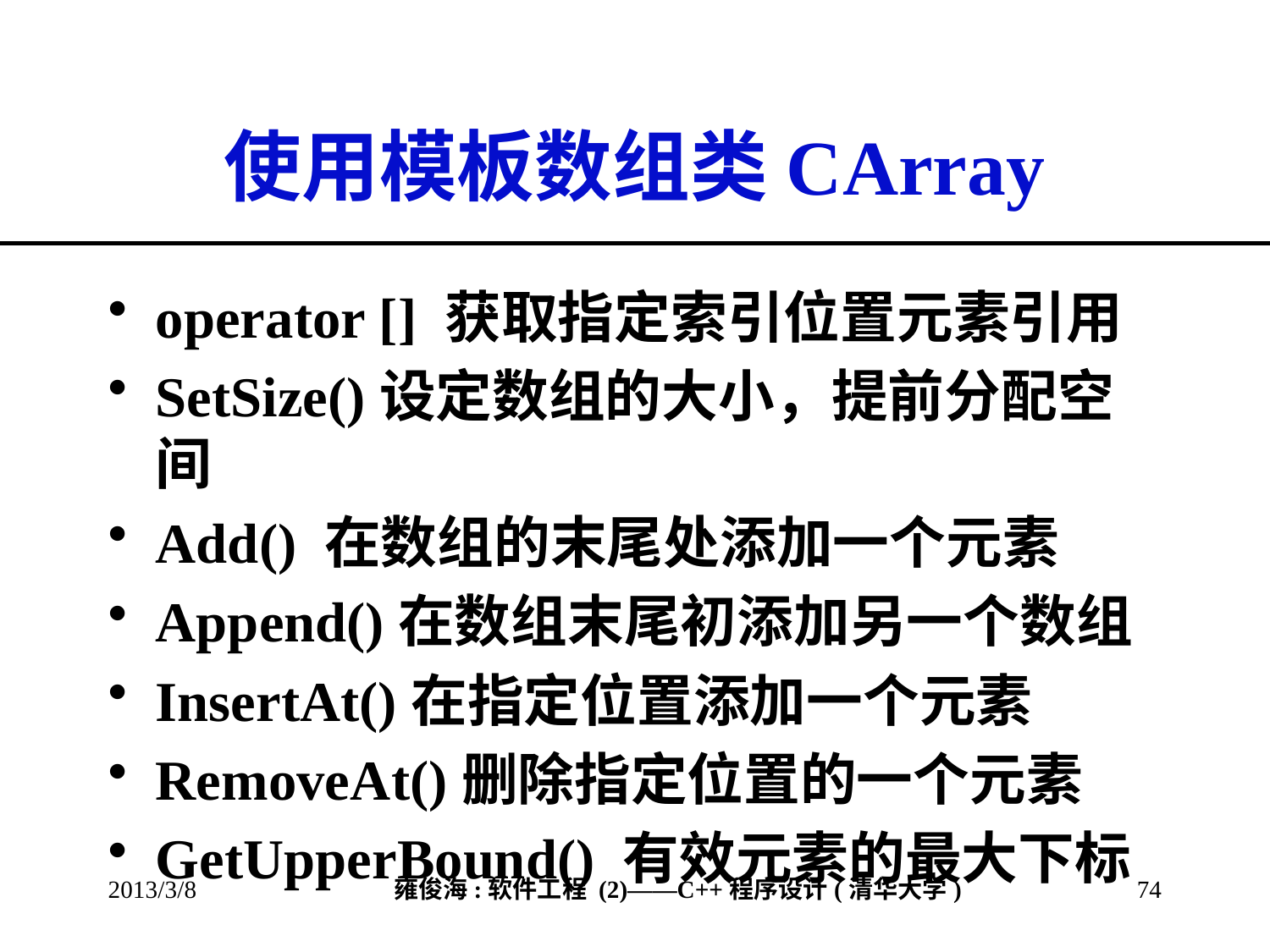

# 使用模板数组类CArray
operator [] 获取指定索引位置元素引用
SetSize()设定数组的大小，提前分配空间
Add() 在数组的末尾处添加一个元素
Append()在数组末尾初添加另一个数组
InsertAt()在指定位置添加一个元素
RemoveAt()删除指定位置的一个元素
GetUpperBound() 有效元素的最大下标
2013/3/8
74